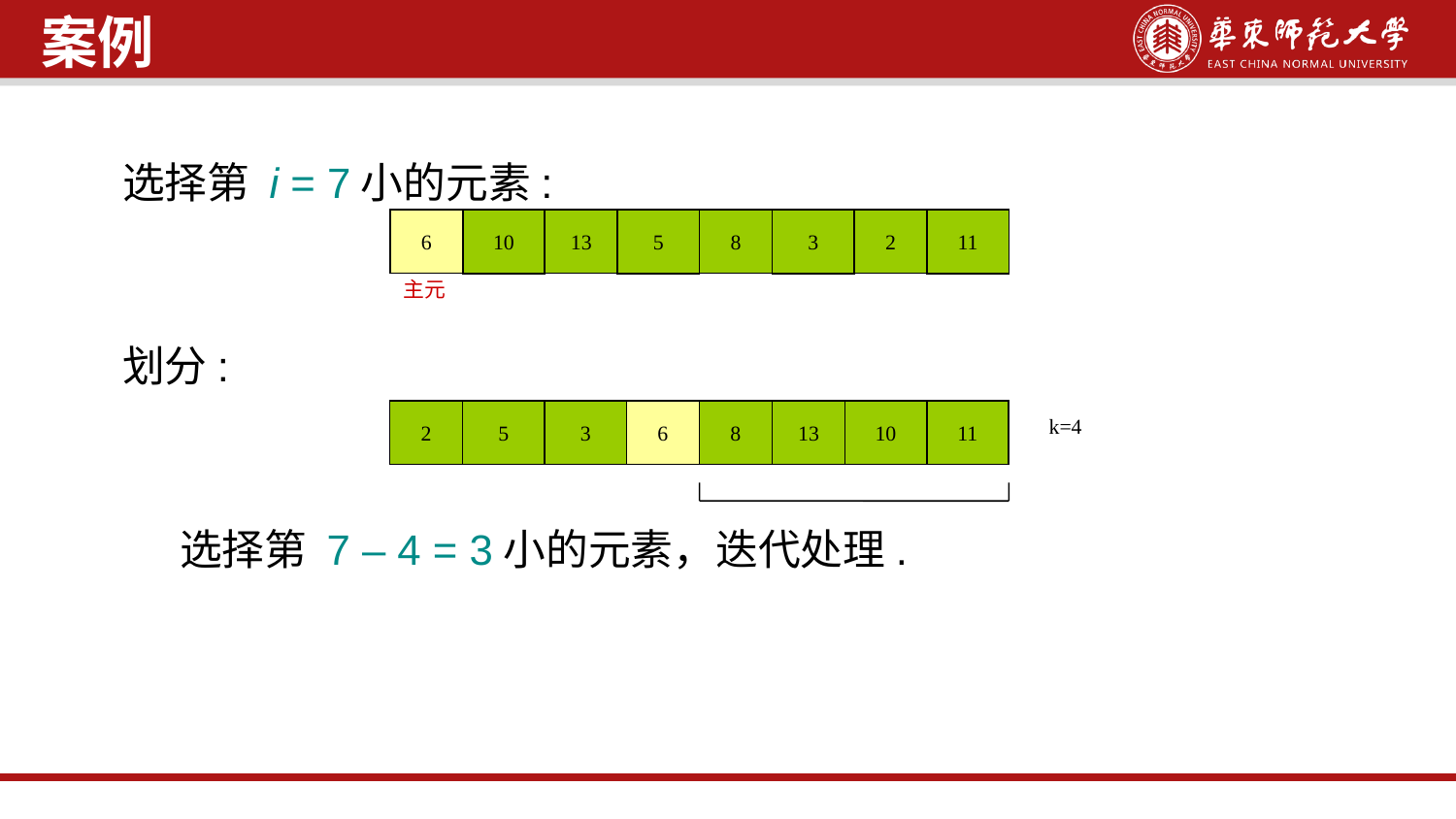

案例
选择第 i = 7小的元素:

划分:

     选择第 7 – 4 = 3小的元素，迭代处理.
6
10
13
5
8
3
2
11
主元
2
5
3
6
8
13
10
11
k=4